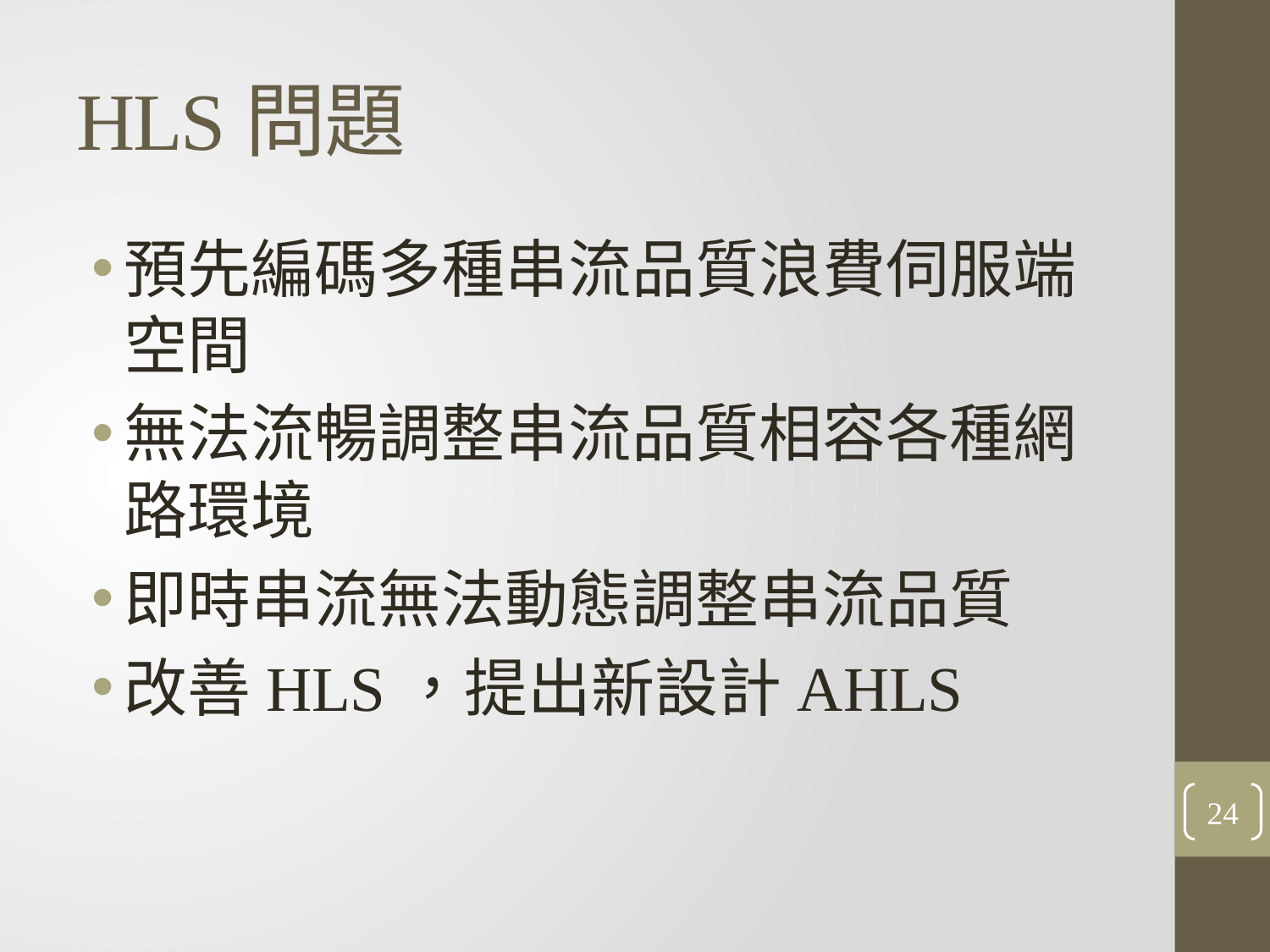

# HLS問題
預先編碼多種串流品質浪費伺服端空間
無法流暢調整串流品質相容各種網路環境
即時串流無法動態調整串流品質
改善HLS，提出新設計AHLS

24